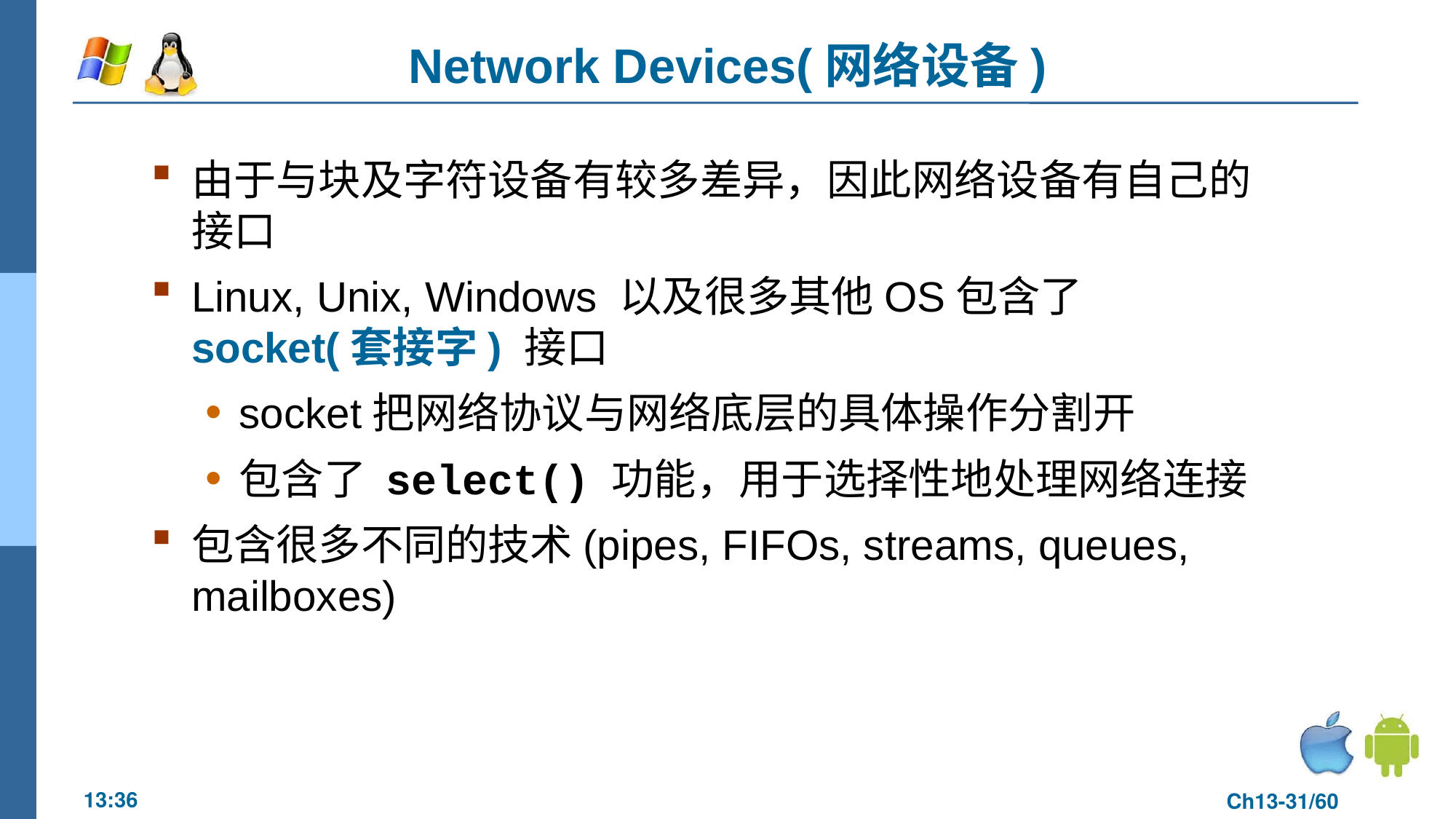

# Network Devices(网络设备)
由于与块及字符设备有较多差异，因此网络设备有自己的接口
Linux, Unix, Windows 以及很多其他OS包含了socket(套接字) 接口
socket把网络协议与网络底层的具体操作分割开
包含了 select() 功能，用于选择性地处理网络连接
包含很多不同的技术(pipes, FIFOs, streams, queues, mailboxes)